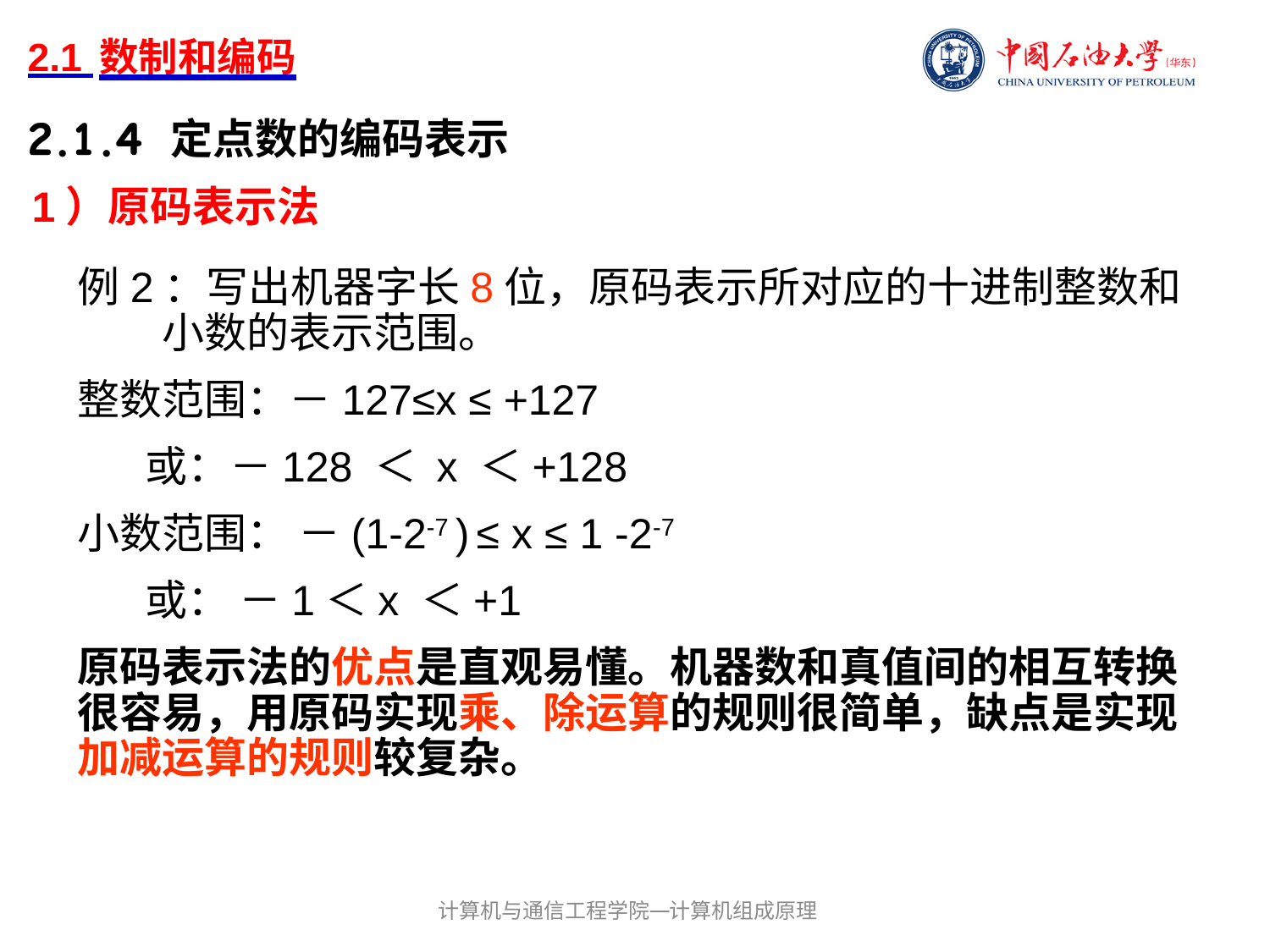

# 2.1 数制和编码
2.1.4 定点数的编码表示
1）原码表示法
例2：写出机器字长8位，原码表示所对应的十进制整数和小数的表示范围。
整数范围：－127≤x ≤ +127
      或：－128 ＜ x ＜+128
小数范围： －(1-2-7 ) ≤ x ≤ 1 -2-7
      或： －1＜x ＜+1
原码表示法的优点是直观易懂。机器数和真值间的相互转换很容易，用原码实现乘、除运算的规则很简单，缺点是实现加减运算的规则较复杂。
25

计算机与通信工程学院—计算机组成原理